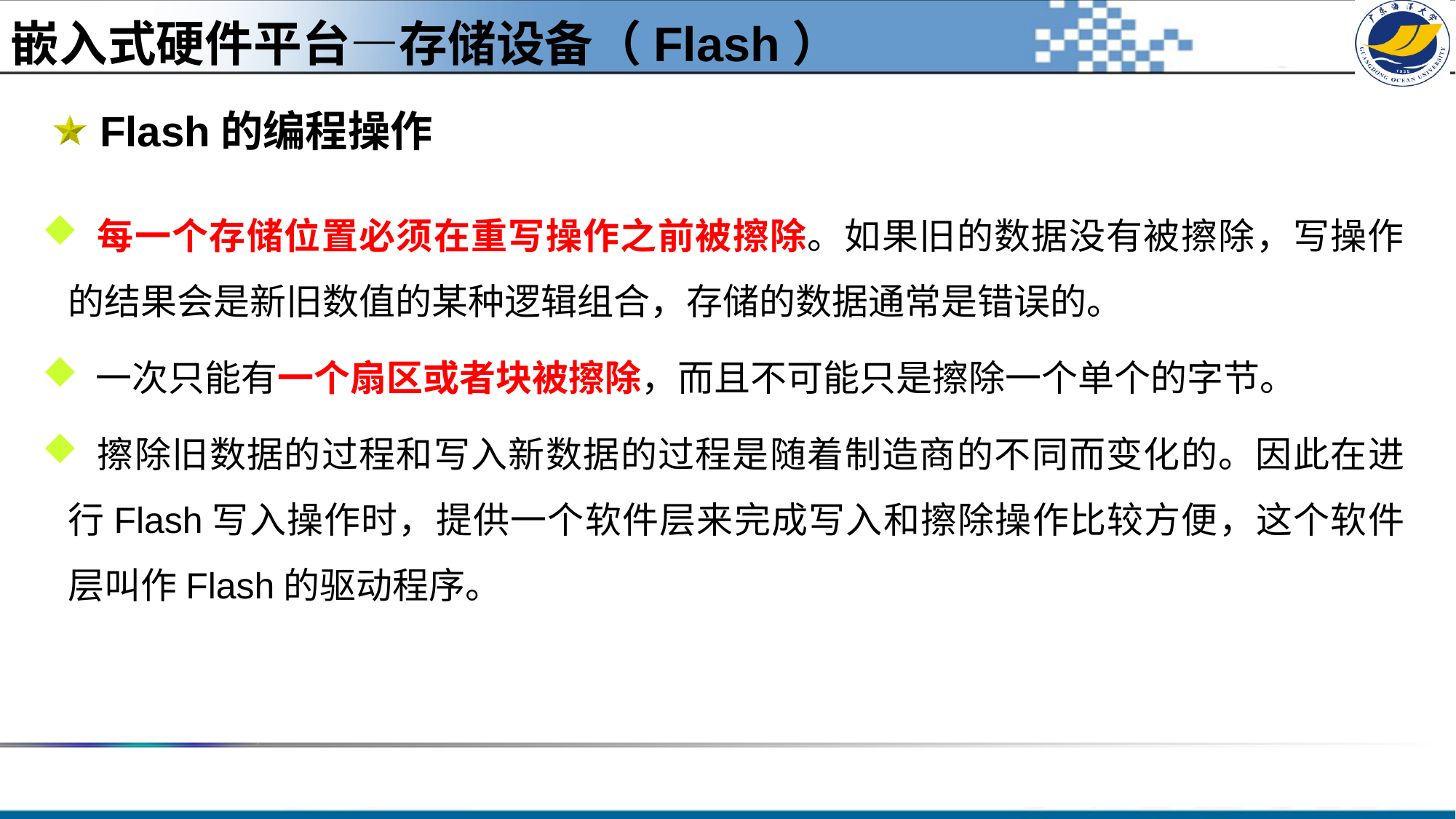

嵌入式硬件平台—存储设备（Flash）
#
 Flash的编程操作
 每一个存储位置必须在重写操作之前被擦除。如果旧的数据没有被擦除，写操作的结果会是新旧数值的某种逻辑组合，存储的数据通常是错误的。
 一次只能有一个扇区或者块被擦除，而且不可能只是擦除一个单个的字节。
 擦除旧数据的过程和写入新数据的过程是随着制造商的不同而变化的。因此在进行Flash写入操作时，提供一个软件层来完成写入和擦除操作比较方便，这个软件层叫作Flash的驱动程序。
65